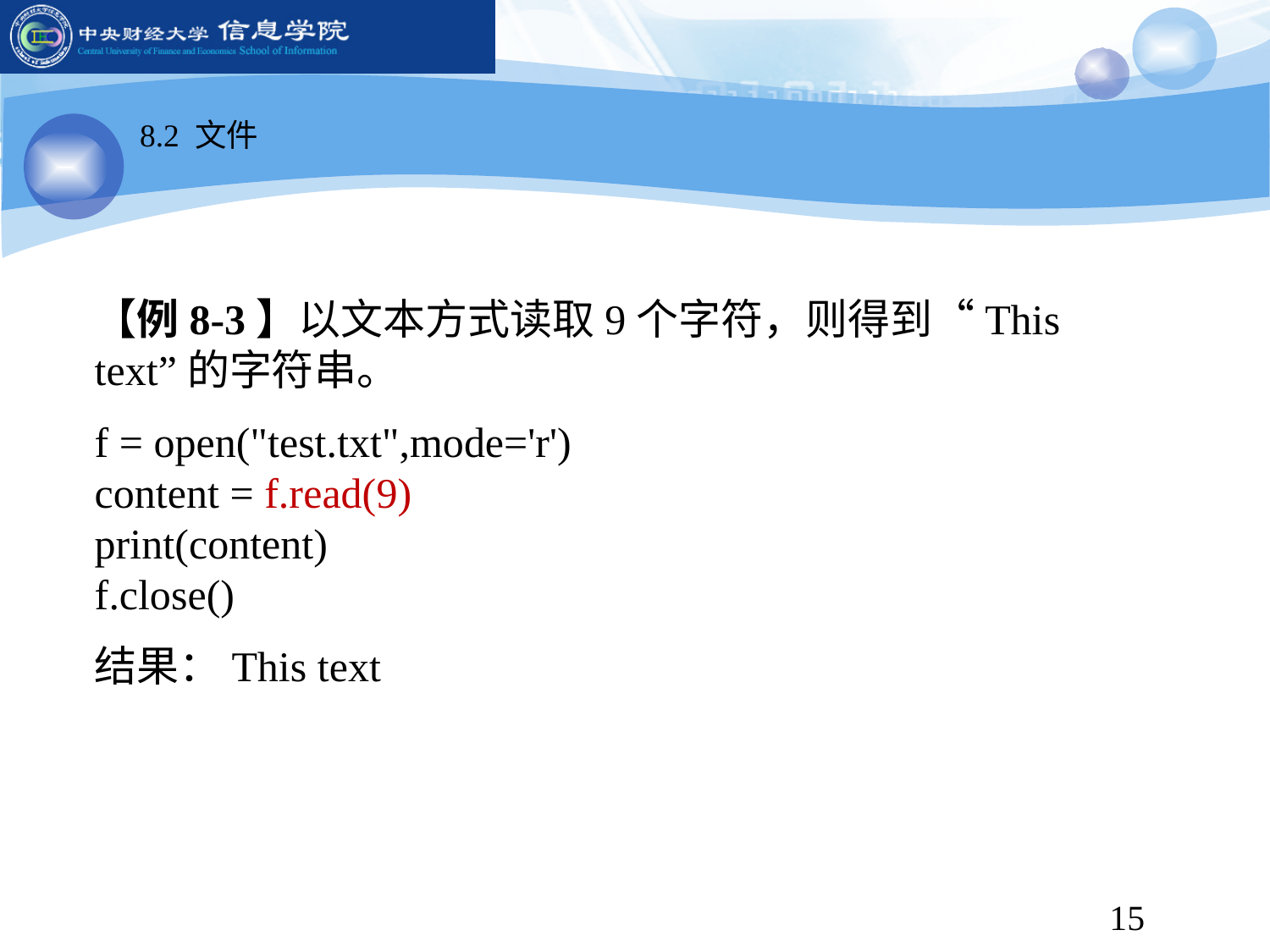

8.2 文件
【例8-3】以文本方式读取9个字符，则得到“This text”的字符串。

f = open("test.txt",mode='r')
content = f.read(9)
print(content)
f.close()

结果：This text